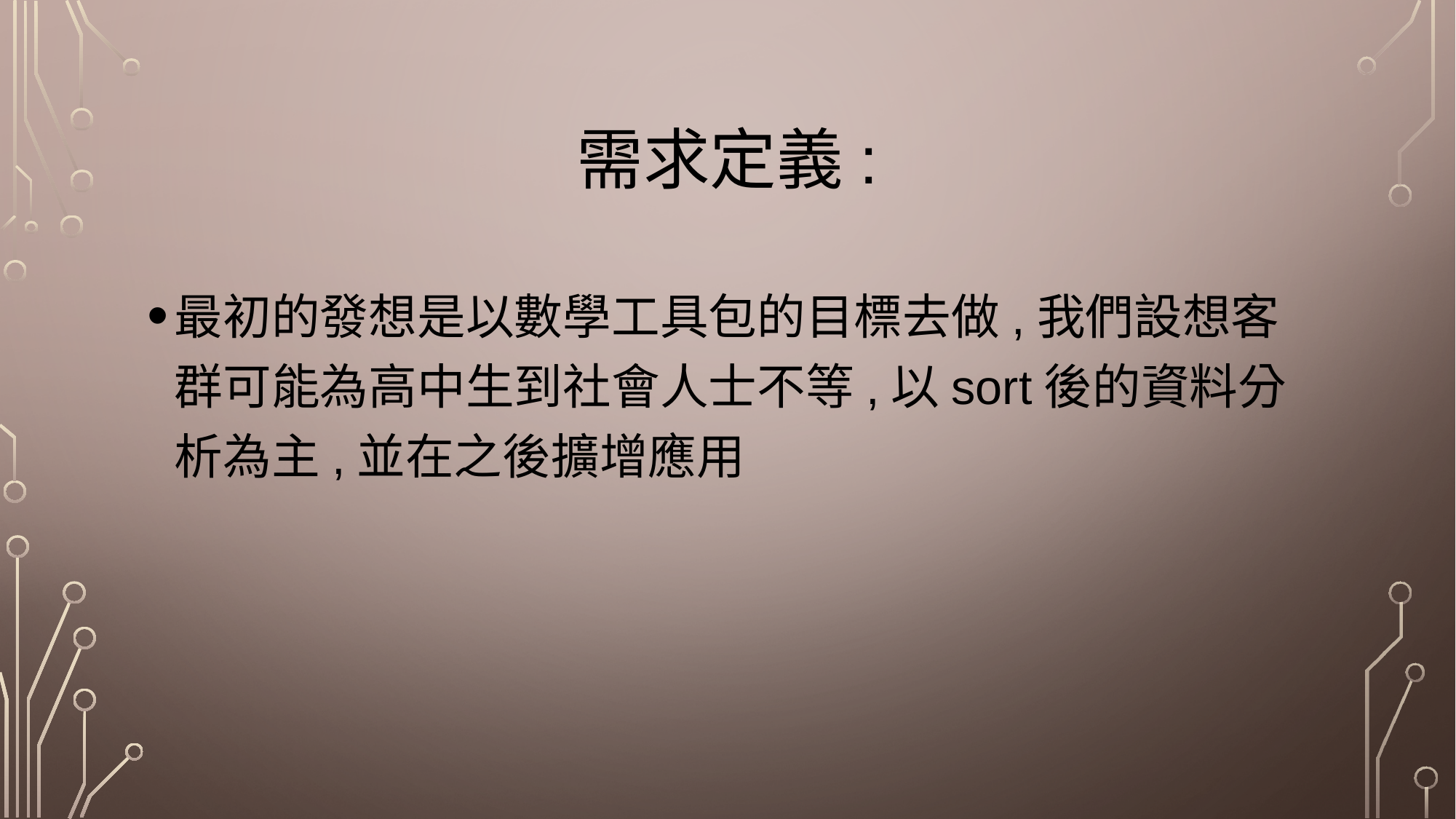

# 需求定義:
最初的發想是以數學工具包的目標去做,我們設想客群可能為高中生到社會人士不等,以sort後的資料分析為主,並在之後擴增應用